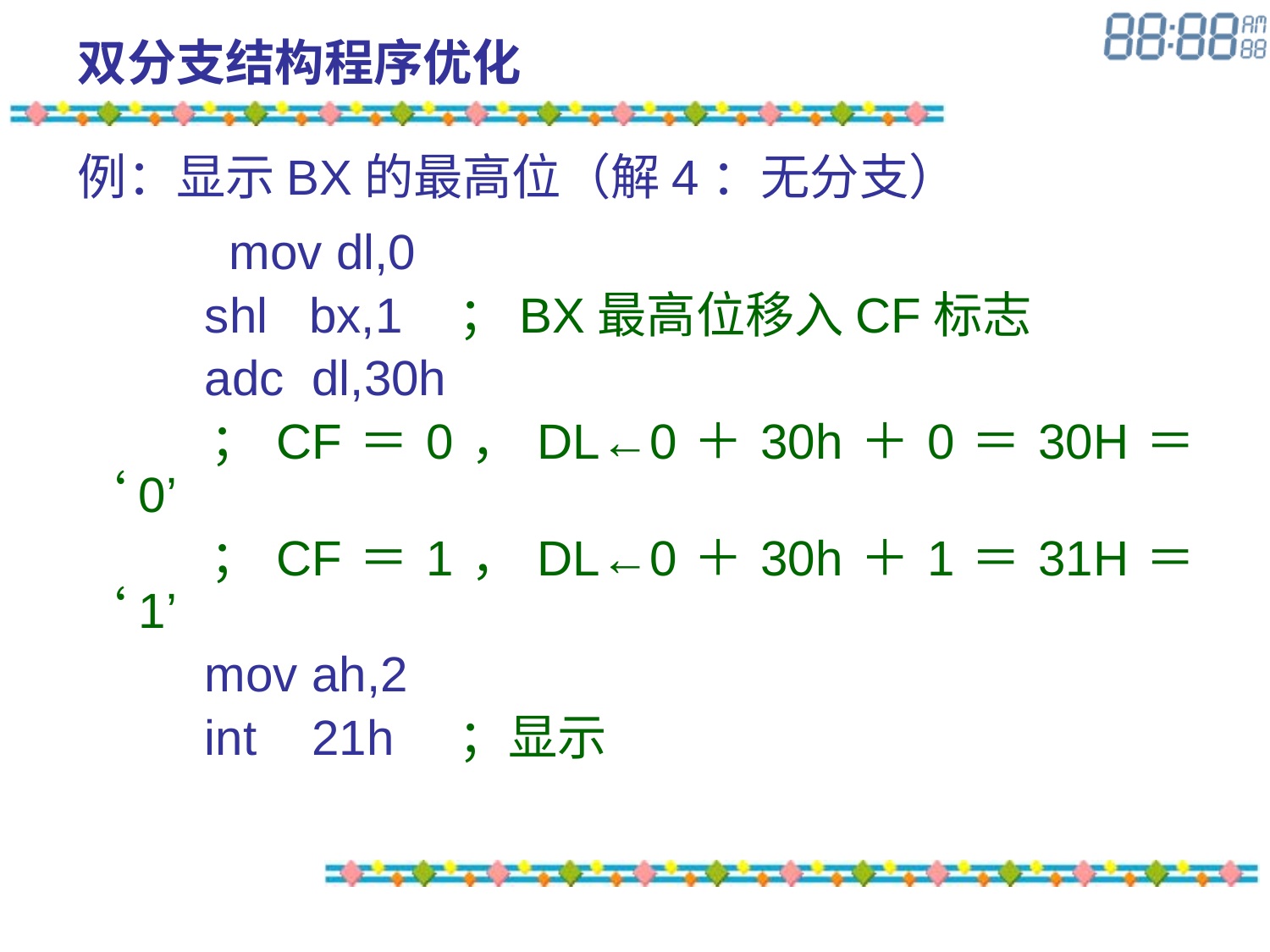

# 双分支结构程序优化
例：显示BX的最高位（解4：无分支）
           mov dl,0
	shl   bx,1	；BX最高位移入CF标志
	adc  dl,30h
	；CF＝0，DL←0＋30h＋0＝30H＝‘0’
	；CF＝1，DL←0＋30h＋1＝31H＝‘1’
 	mov ah,2
	int    21h	；显示